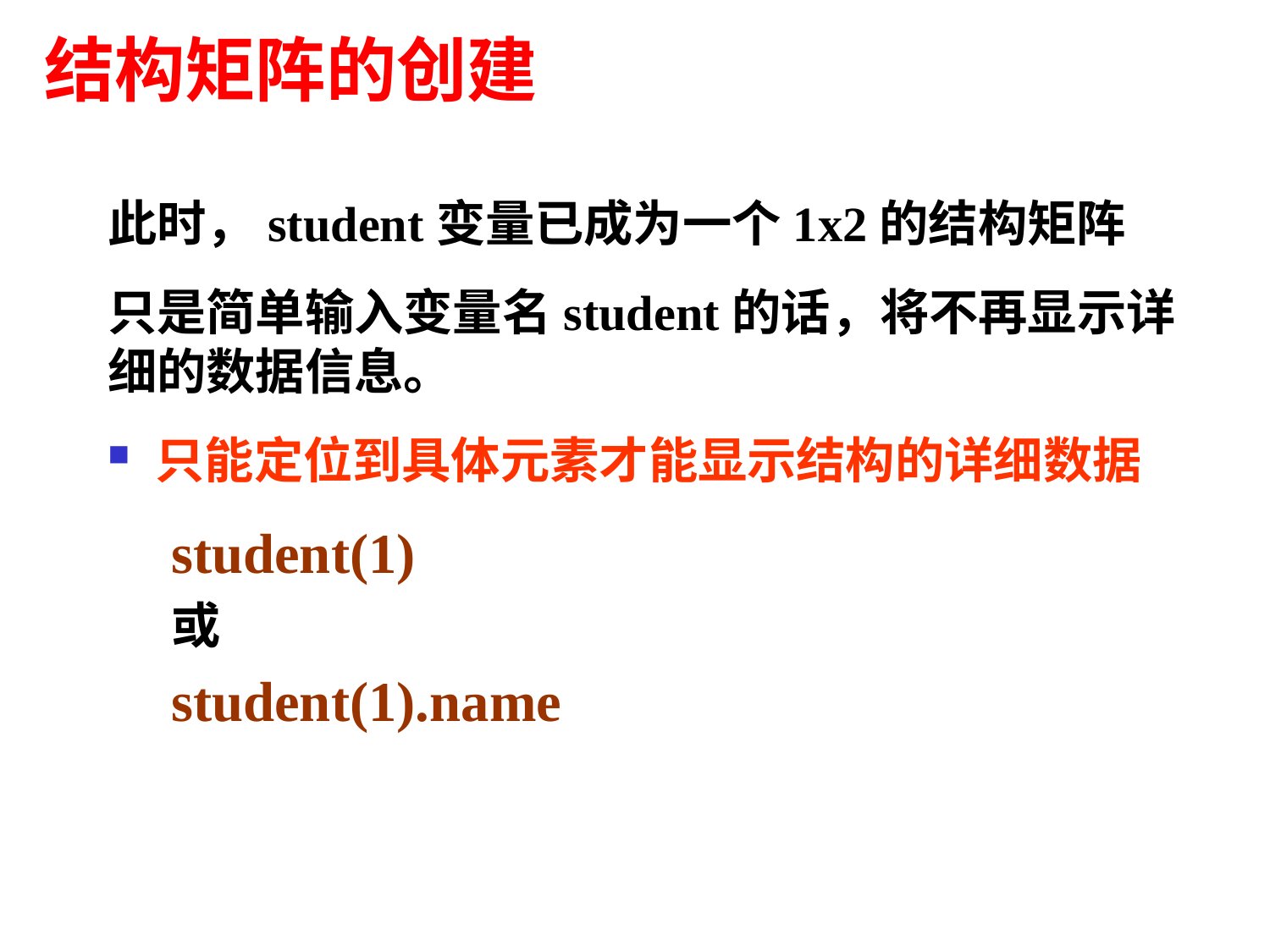

结构矩阵的创建
此时，student变量已成为一个1x2的结构矩阵
只是简单输入变量名student的话，将不再显示详细的数据信息。
只能定位到具体元素才能显示结构的详细数据
student(1)
或
student(1).name
29